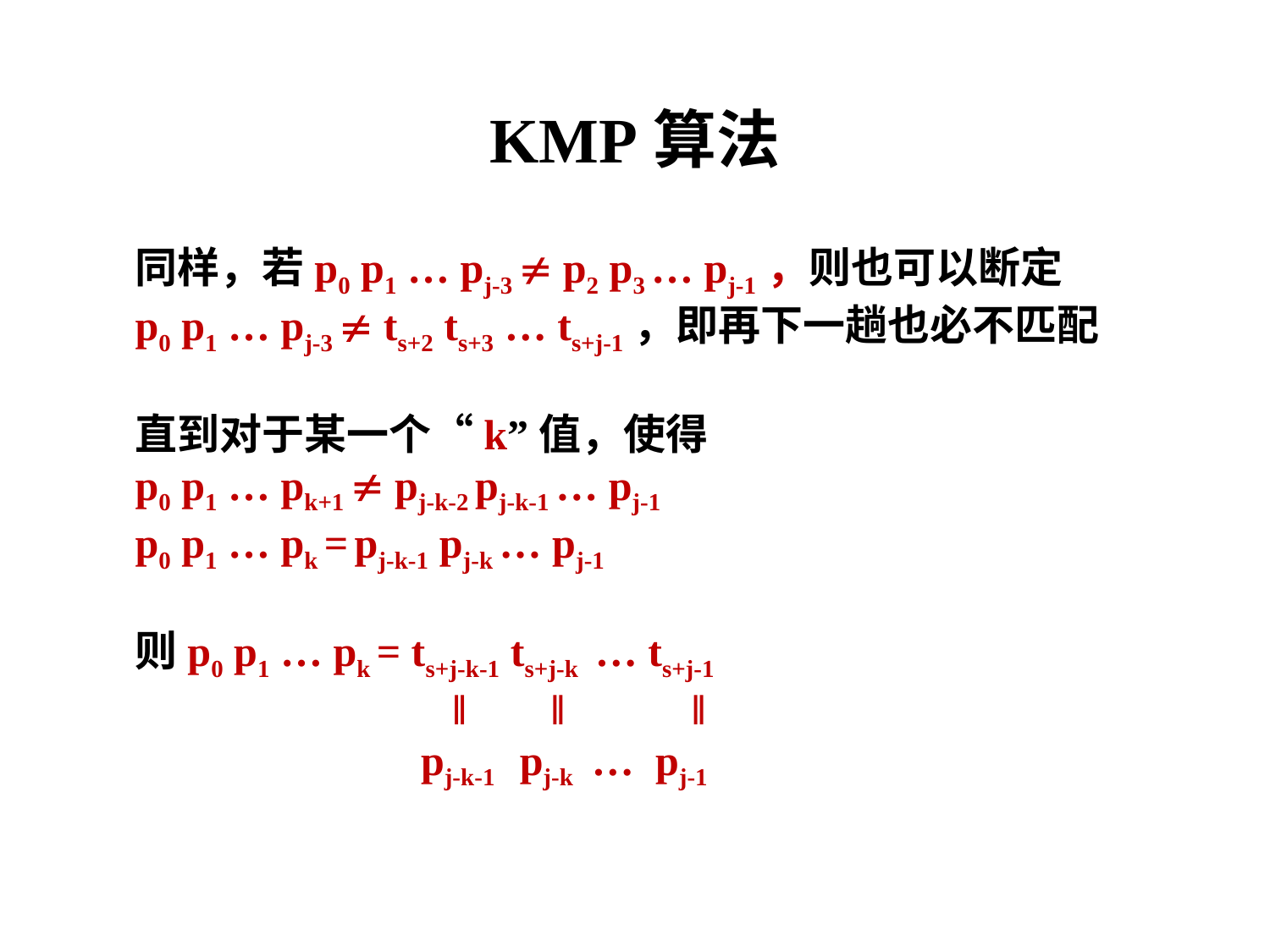

# KMP算法
同样，若p0 p1 … pj-3 ≠ p2 p3 … pj-1，则也可以断定
p0 p1 … pj-3 ≠ ts+2 ts+3 … ts+j-1，即再下一趟也必不匹配

直到对于某一个“k”值，使得
p0 p1 … pk+1 ≠ pj-k-2 pj-k-1 … pj-1
p0 p1 … pk = pj-k-1 pj-k … pj-1

则p0 p1 … pk = ts+j-k-1 ts+j-k  … ts+j-1
                              ‖        ‖            ‖
		   pj-k-1    pj-k   …  pj-1